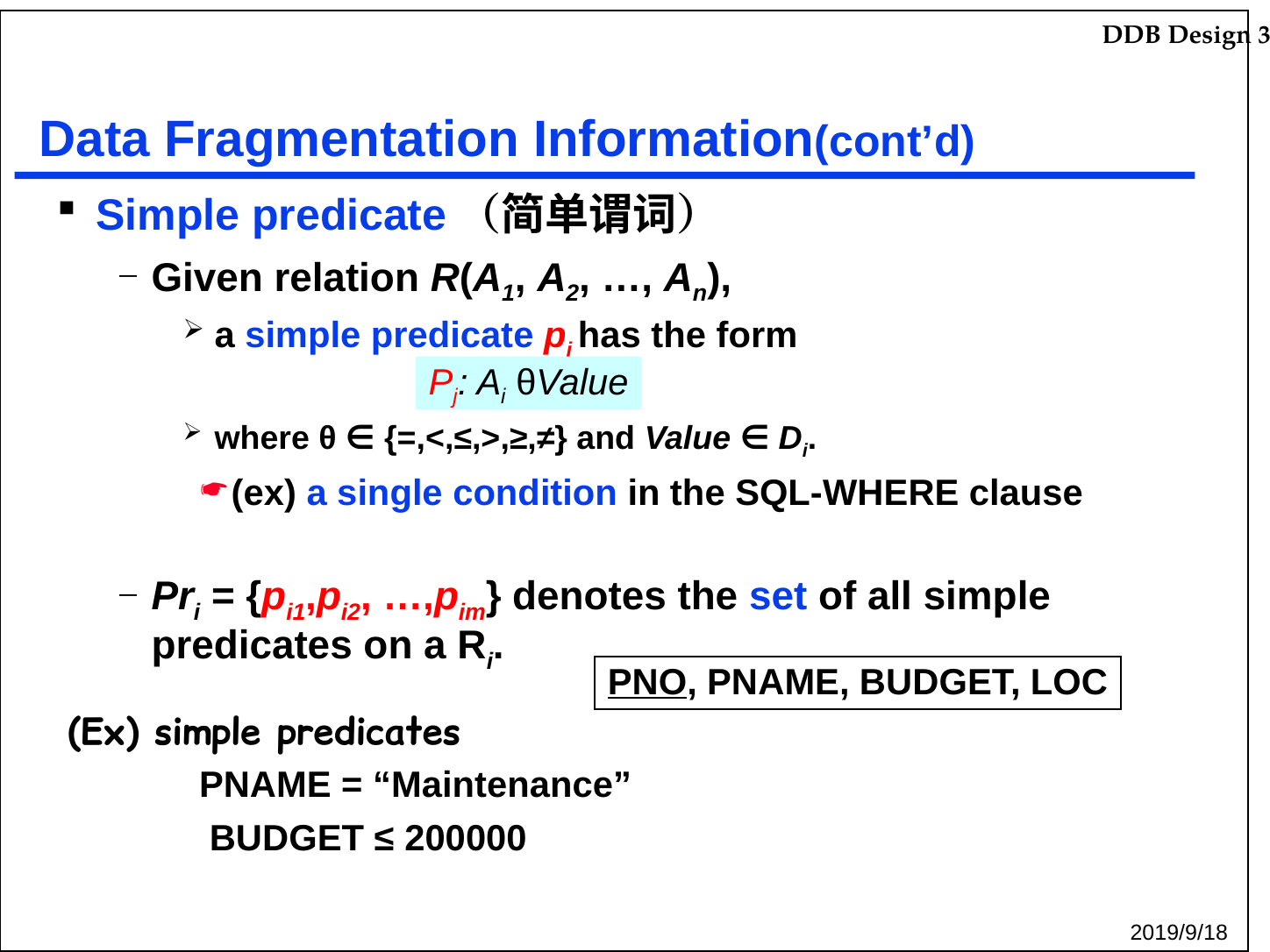

# Data Fragmentation Information(cont’d)
Simple predicate（简单谓词）
Given relation R(A1, A2, …, An),
a simple predicate pj has the form

where θ ∈ {=,<,≤,>,≥,≠} and Value ∈ Di.

Pri = {pi1,pi2, …,pim} denotes the set of all simple predicates on a Ri.

Pj: Ai θValue
(ex) a single condition in the SQL-WHERE clause
PNO, PNAME, BUDGET, LOC
(Ex) simple predicates
  	PNAME = “Maintenance”
 	 BUDGET ≤ 200000